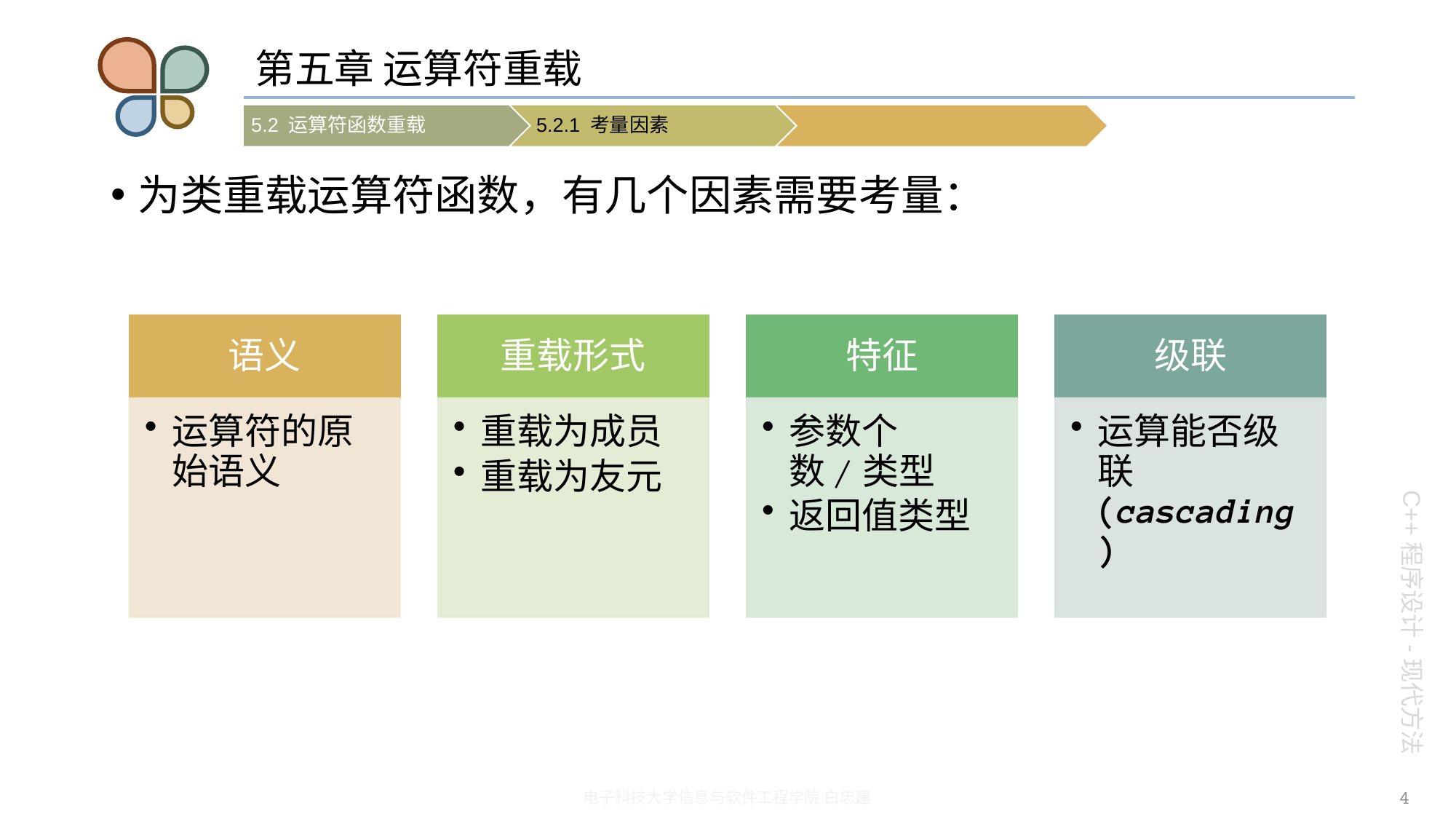

# 第五章 运算符重载
5.2 运算符函数重载
5.2.1 考量因素

为类重载运算符函数，有几个因素需要考量：
语义
运算符的原始语义
重载形式
重载为成员
重载为友元
特征
参数个数/类型
返回值类型
级联
运算能否级联(cascading)
4